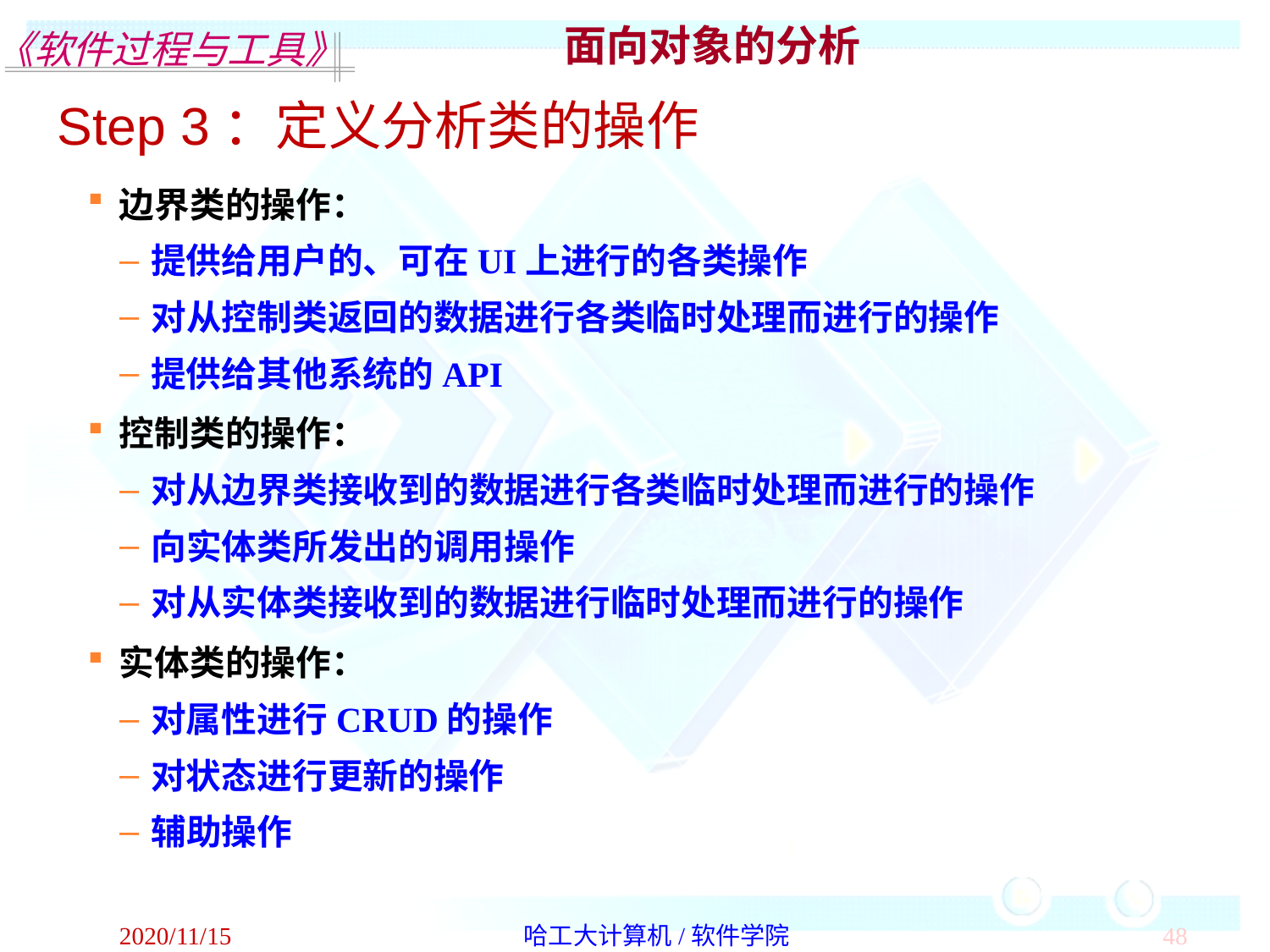

面向对象的分析
Step 3：定义分析类的操作
边界类的操作：
提供给用户的、可在UI上进行的各类操作
对从控制类返回的数据进行各类临时处理而进行的操作
提供给其他系统的API
控制类的操作：
对从边界类接收到的数据进行各类临时处理而进行的操作
向实体类所发出的调用操作
对从实体类接收到的数据进行临时处理而进行的操作
实体类的操作：
对属性进行CRUD的操作
对状态进行更新的操作
辅助操作